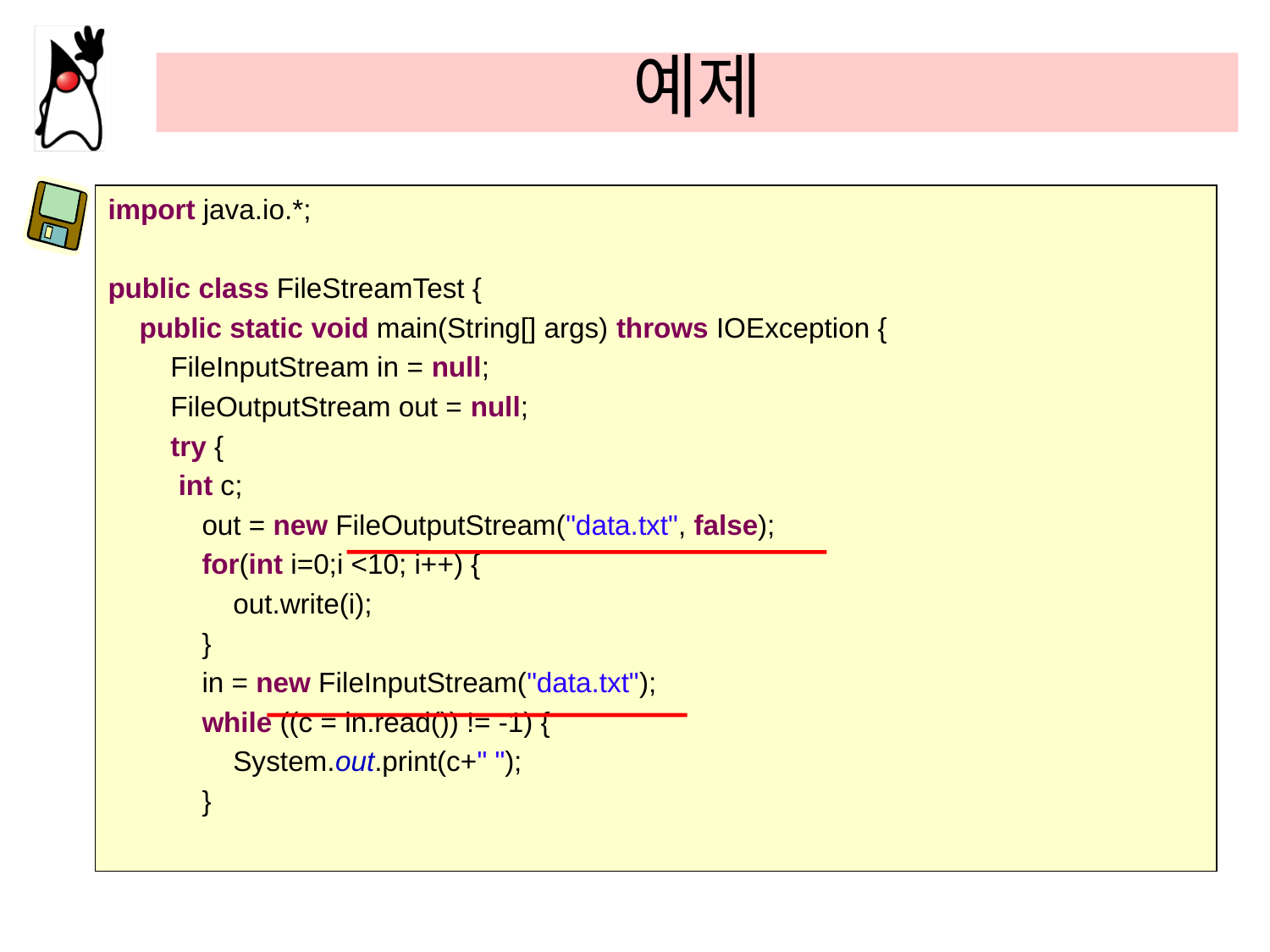

# 예제

import java.io.*;

public class FileStreamTest {
    public static void main(String[] args) throws IOException {
        FileInputStream in = null;
        FileOutputStream out = null;
        try {
         int c;
            out = new FileOutputStream("data.txt", false);
            for(int i=0;i <10; i++) {
                out.write(i);
            }
            in = new FileInputStream("data.txt");
            while ((c = in.read()) != -1) {
                System.out.print(c+" ");
            }